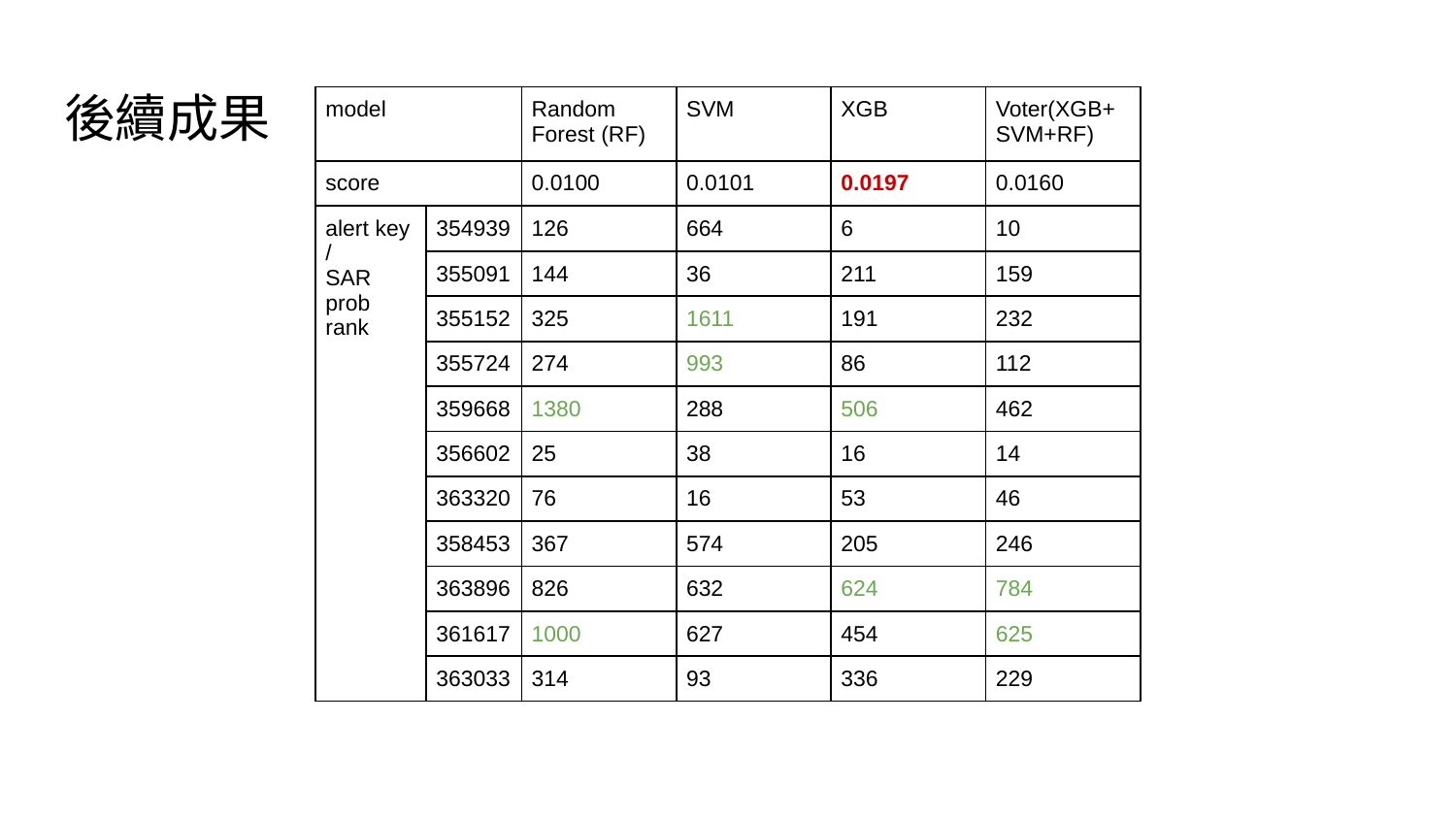

# 後續成果
| model |  | Random Forest (RF) | SVM | XGB | Voter(XGB+SVM+RF) |
| --- | --- | --- | --- | --- | --- |
| score |  | 0.0100 | 0.0101 | 0.0197 | 0.0160 |
| alert key / SAR prob rank | 354939 | 126 | 664 | 6 | 10 |
|  | 355091 | 144 | 36 | 211 | 159 |
|  | 355152 | 325 | 1611 | 191 | 232 |
|  | 355724 | 274 | 993 | 86 | 112 |
|  | 359668 | 1380 | 288 | 506 | 462 |
|  | 356602 | 25 | 38 | 16 | 14 |
|  | 363320 | 76 | 16 | 53 | 46 |
|  | 358453 | 367 | 574 | 205 | 246 |
|  | 363896 | 826 | 632 | 624 | 784 |
|  | 361617 | 1000 | 627 | 454 | 625 |
|  | 363033 | 314 | 93 | 336 | 229 |